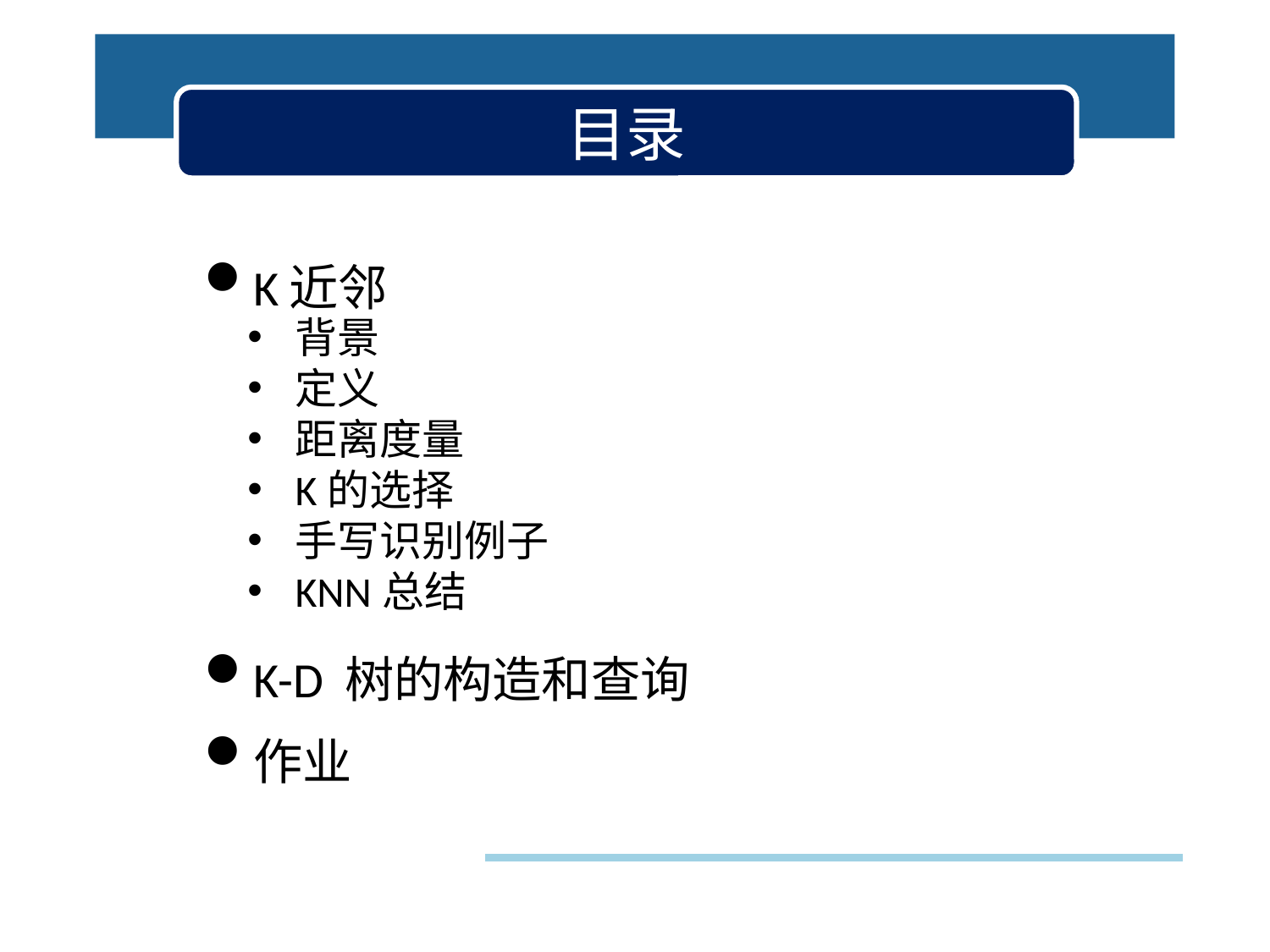

# 目录
K近邻

K-D 树的构造和查询
作业
背景
定义
距离度量
K的选择
手写识别例子
KNN总结